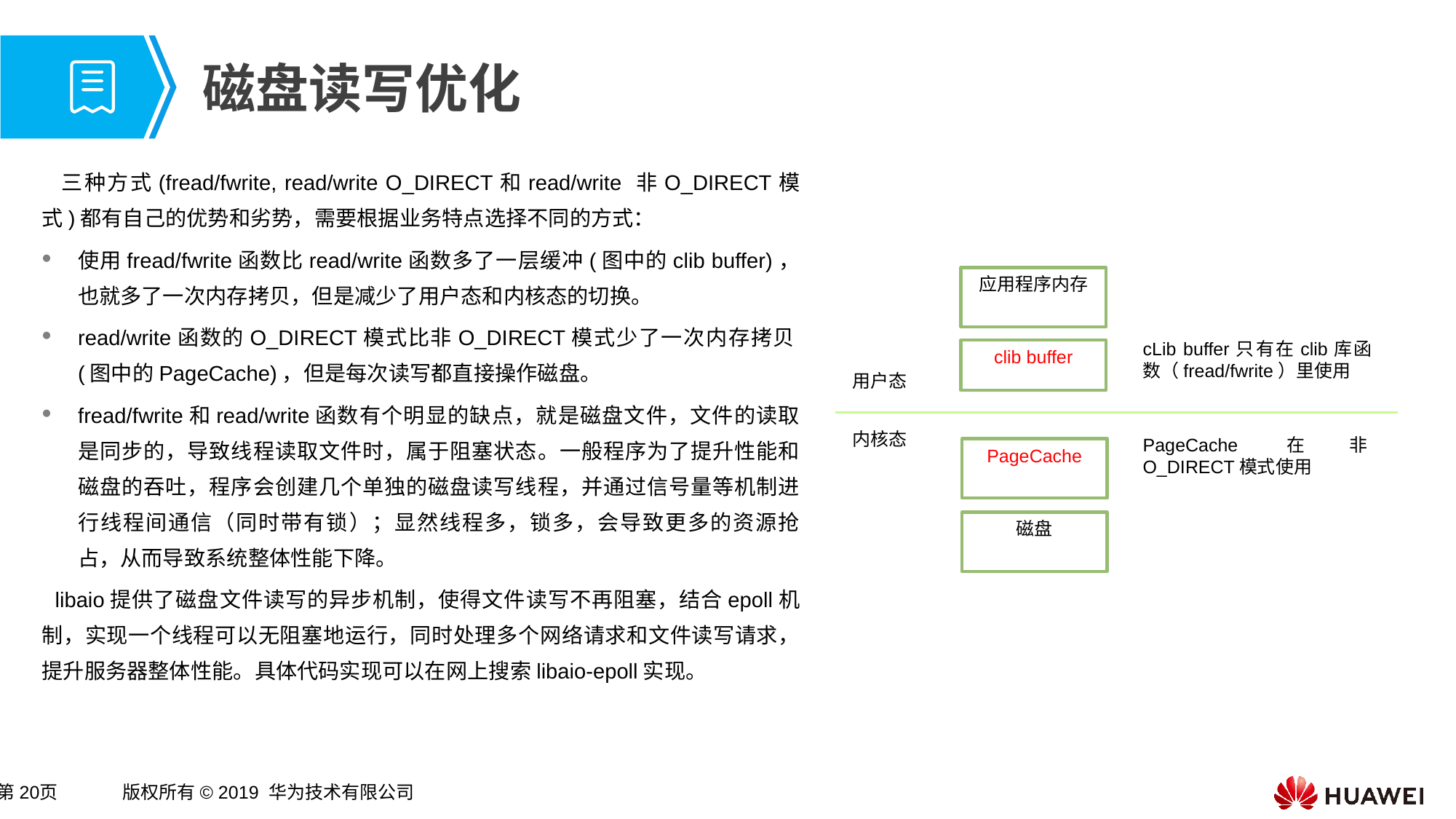

# 磁盘读写优化
  三种方式(fread/fwrite, read/write O_DIRECT和read/write 非O_DIRECT模式)都有自己的优势和劣势，需要根据业务特点选择不同的方式：
使用fread/fwrite函数比read/write函数多了一层缓冲(图中的clib buffer)，也就多了一次内存拷贝，但是减少了用户态和内核态的切换。
read/write函数的O_DIRECT模式比非O_DIRECT模式少了一次内存拷贝(图中的PageCache)，但是每次读写都直接操作磁盘。
fread/fwrite和read/write函数有个明显的缺点，就是磁盘文件，文件的读取是同步的，导致线程读取文件时，属于阻塞状态。一般程序为了提升性能和磁盘的吞吐，程序会创建几个单独的磁盘读写线程，并通过信号量等机制进行线程间通信（同时带有锁）；显然线程多，锁多，会导致更多的资源抢占，从而导致系统整体性能下降。
  libaio提供了磁盘文件读写的异步机制，使得文件读写不再阻塞，结合epoll机制，实现一个线程可以无阻塞地运行，同时处理多个网络请求和文件读写请求，提升服务器整体性能。具体代码实现可以在网上搜索libaio-epoll实现。
应用程序内存
cLib buffer只有在clib库函数（fread/fwrite）里使用
用户态
clib buffer
内核态
PageCache在非O_DIRECT模式使用
PageCache
磁盘